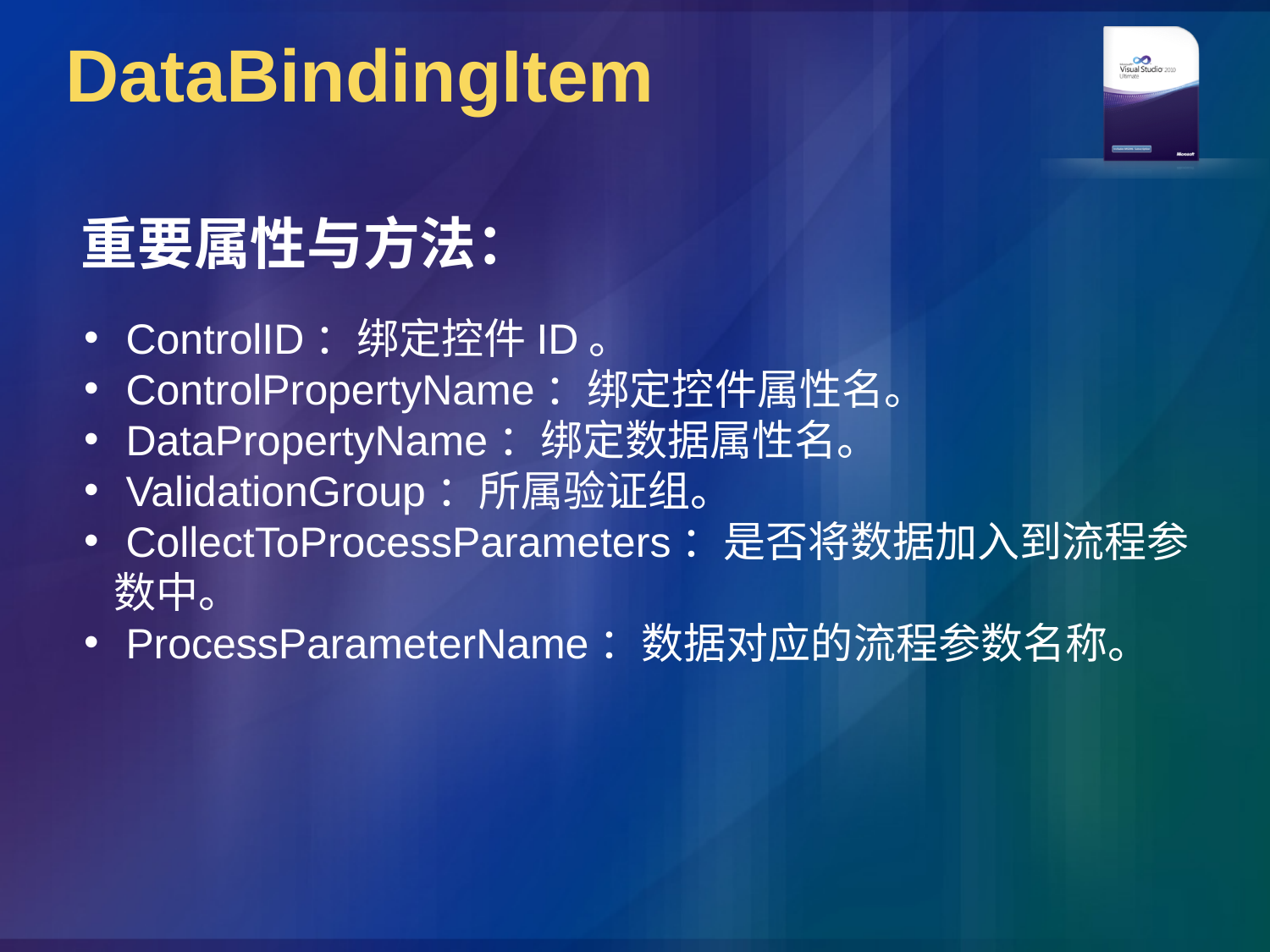

# DataBindingItem
重要属性与方法：
 ControlID：绑定控件ID。
 ControlPropertyName：绑定控件属性名。
 DataPropertyName：绑定数据属性名。
 ValidationGroup：所属验证组。
 CollectToProcessParameters：是否将数据加入到流程参数中。
 ProcessParameterName：数据对应的流程参数名称。